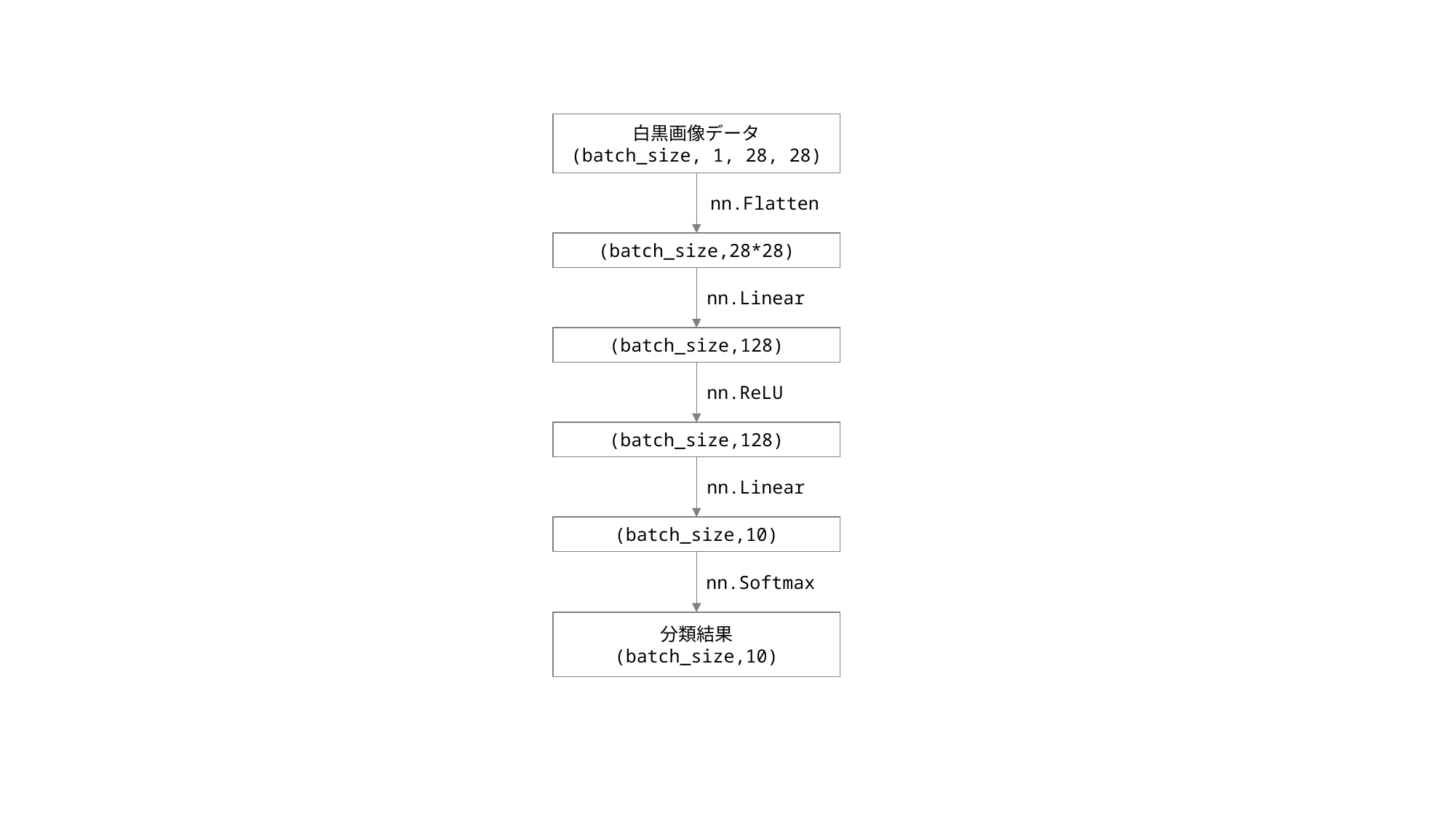

白黒画像データ
(batch_size, 1, 28, 28)
nn.Flatten
(batch_size,28*28)
nn.Linear
(batch_size,128)
nn.ReLU
(batch_size,128)
nn.Linear
(batch_size,10)
nn.Softmax
分類結果
(batch_size,10)